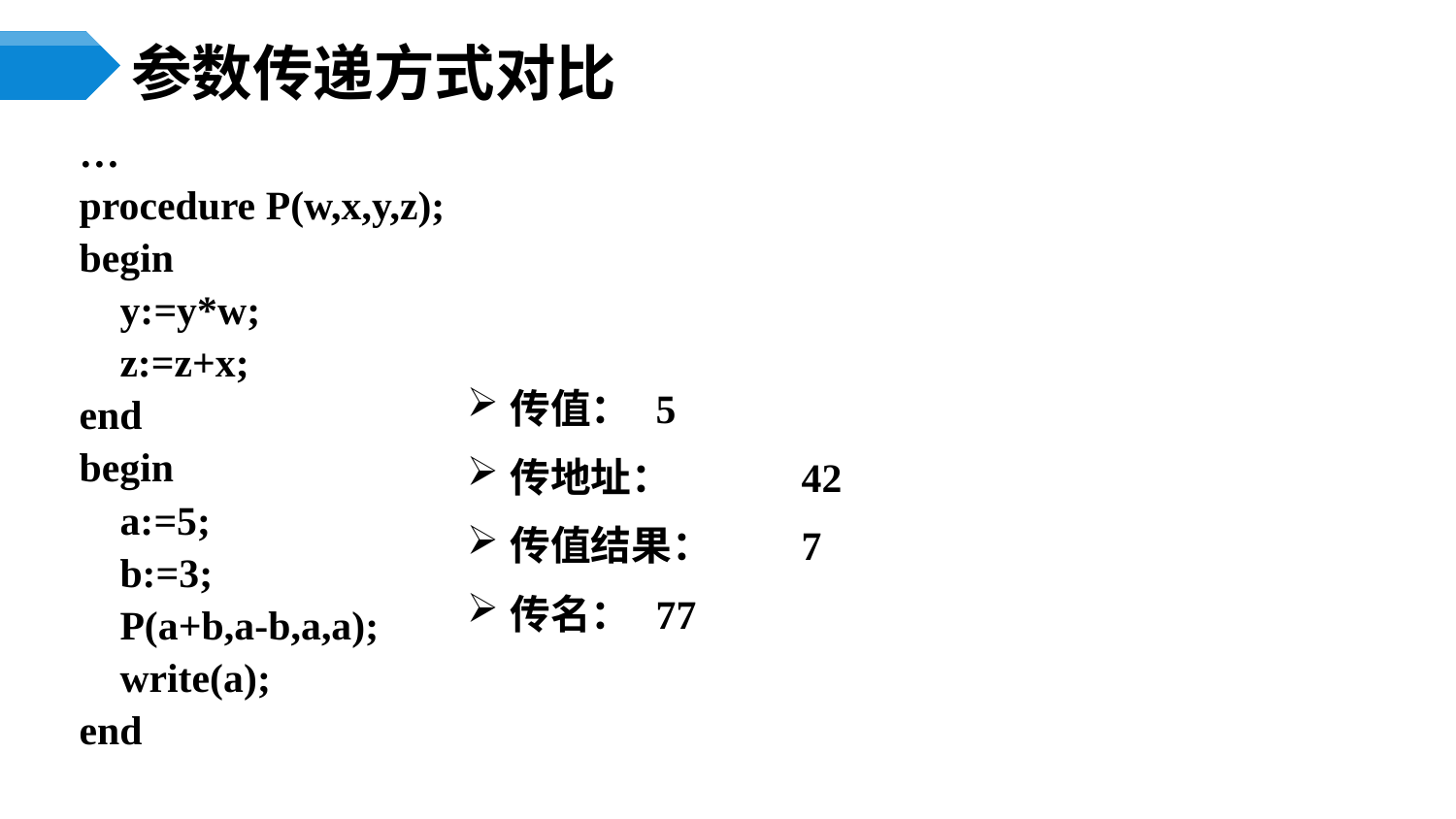

# 参数传递方式对比
…
procedure P(w,x,y,z);
begin
    y:=y*w;
    z:=z+x;
end
begin
    a:=5;
    b:=3;
    P(a+b,a-b,a,a);
    write(a);
end
传值：	5
传地址：	42
传值结果：	7
传名：	77